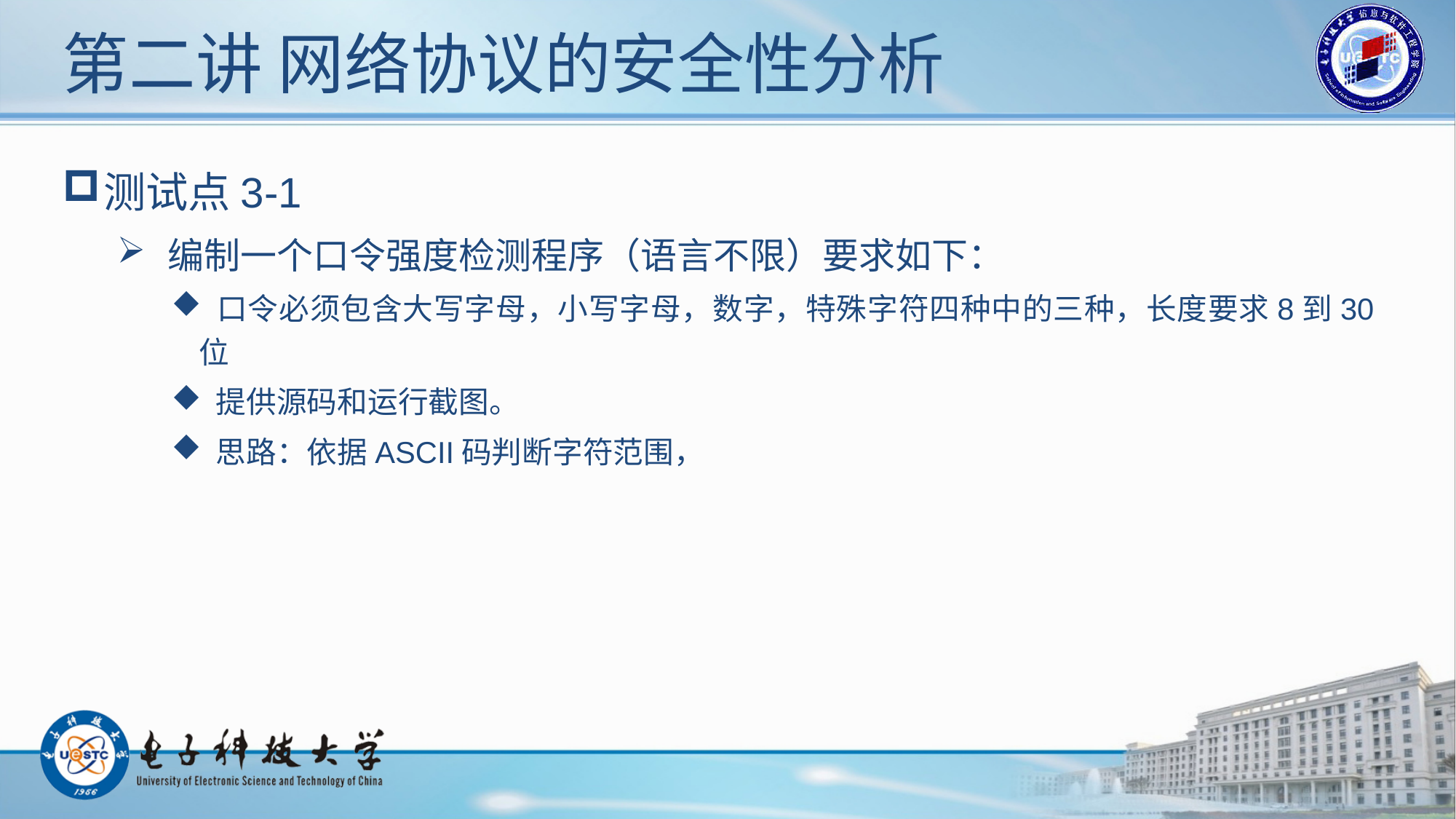

# 第二讲 网络协议的安全性分析
测试点3-1
 编制一个口令强度检测程序（语言不限）要求如下：
 口令必须包含大写字母，小写字母，数字，特殊字符四种中的三种，长度要求8到30位
 提供源码和运行截图。
 思路：依据ASCII码判断字符范围，